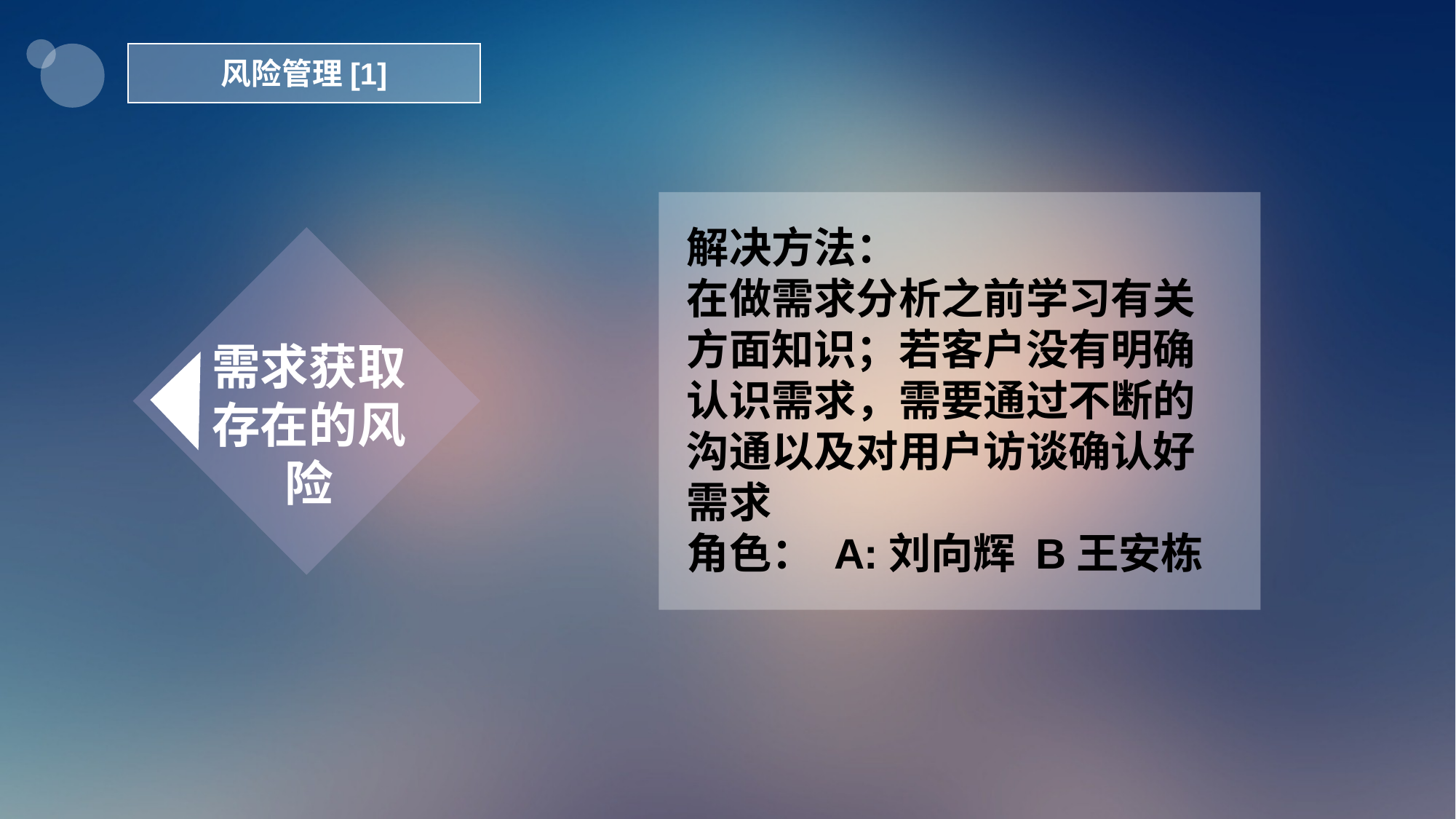

风险管理[1]

解决方法：
在做需求分析之前学习有关方面知识；若客户没有明确认识需求，需要通过不断的沟通以及对用户访谈确认好需求
角色： A:刘向辉 B王安栋

需求获取存在的风险